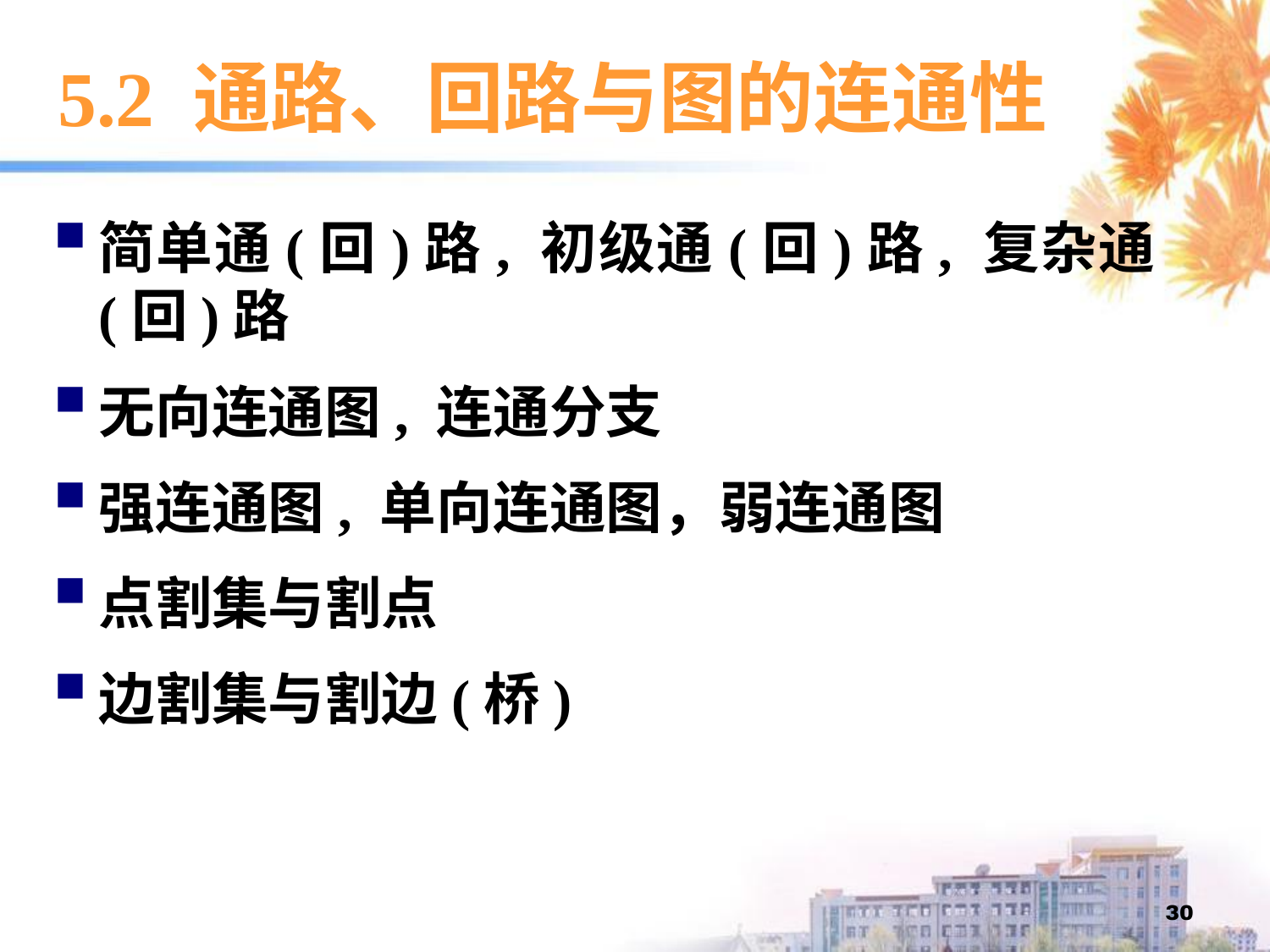

# 5.2 通路、回路与图的连通性
简单通(回)路, 初级通(回)路, 复杂通(回)路
无向连通图, 连通分支
强连通图, 单向连通图，弱连通图
点割集与割点
边割集与割边(桥)
30